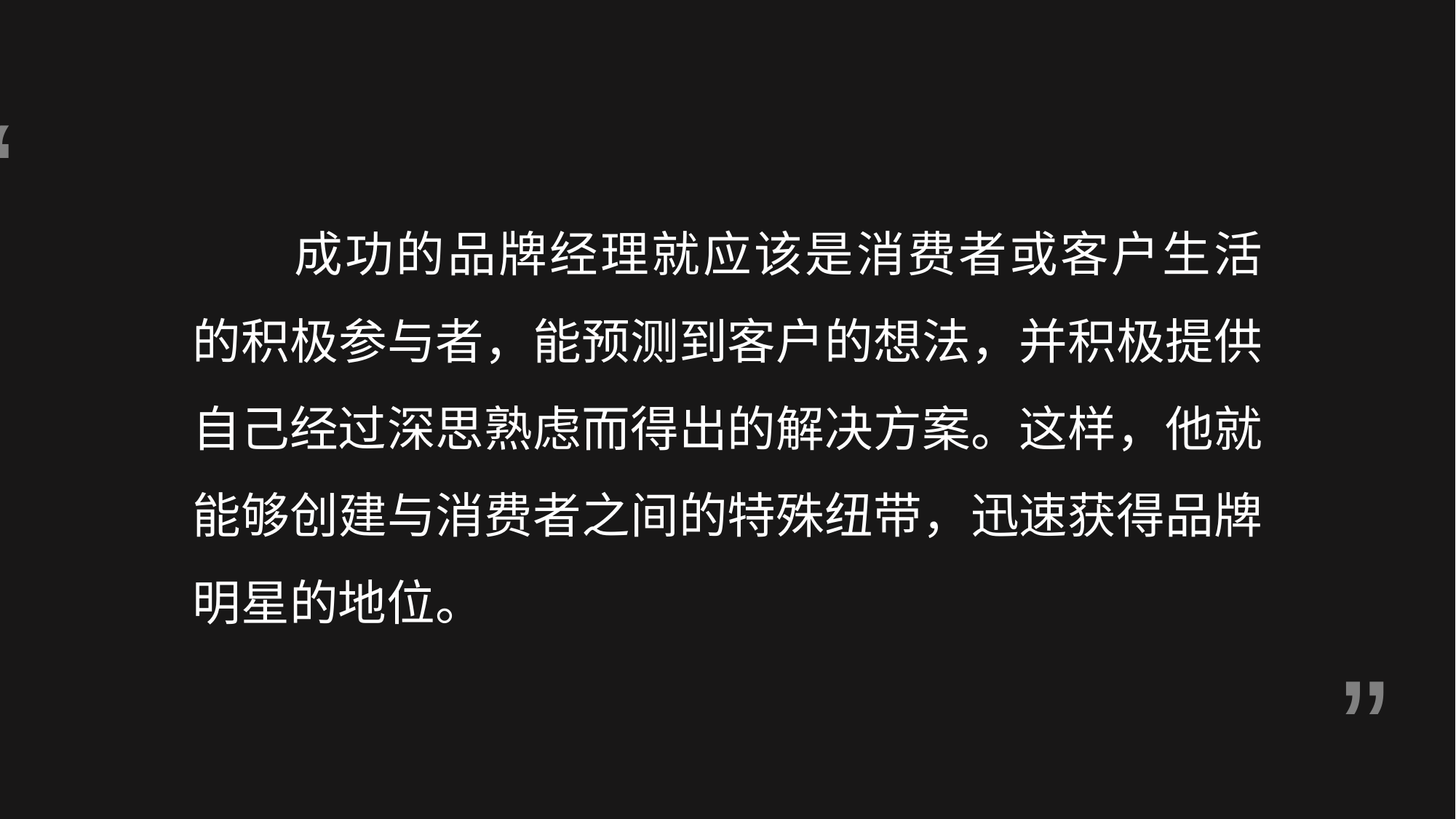

“
成功的品牌经理就应该是消费者或客户生活的积极参与者，能预测到客户的想法，并积极提供自己经过深思熟虑而得出的解决方案。这样，他就能够创建与消费者之间的特殊纽带，迅速获得品牌明星的地位。
”